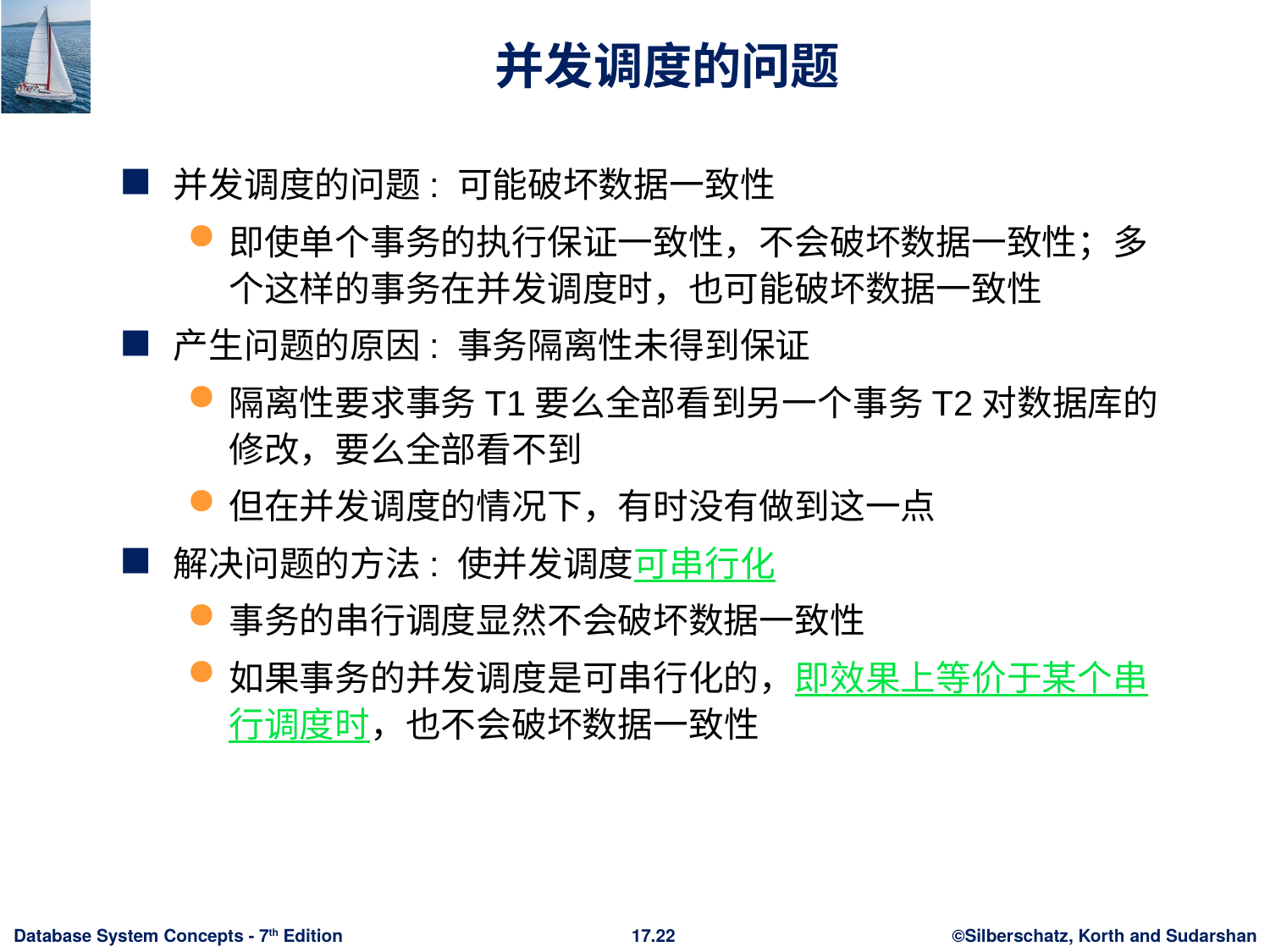

# 并发调度的问题
并发调度的问题: 可能破坏数据一致性
即使单个事务的执行保证一致性，不会破坏数据一致性；多个这样的事务在并发调度时，也可能破坏数据一致性
产生问题的原因: 事务隔离性未得到保证
隔离性要求事务T1要么全部看到另一个事务T2对数据库的修改，要么全部看不到
但在并发调度的情况下，有时没有做到这一点
解决问题的方法: 使并发调度可串行化
事务的串行调度显然不会破坏数据一致性
如果事务的并发调度是可串行化的，即效果上等价于某个串行调度时，也不会破坏数据一致性